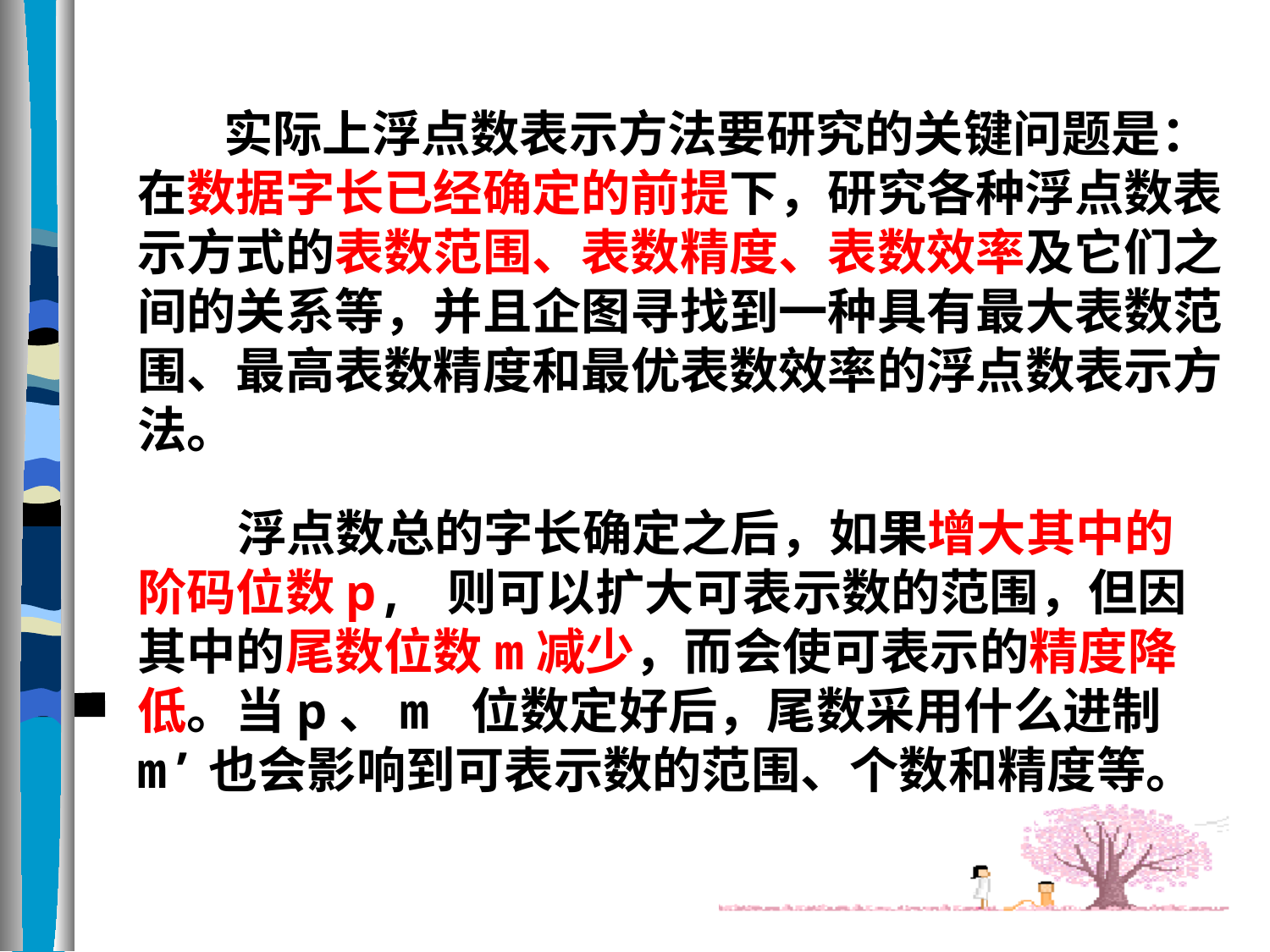

实际上浮点数表示方法要研究的关键问题是：在数据字长已经确定的前提下，研究各种浮点数表示方式的表数范围、表数精度、表数效率及它们之间的关系等，并且企图寻找到一种具有最大表数范围、最高表数精度和最优表数效率的浮点数表示方法。
        浮点数总的字长确定之后，如果增大其中的阶码位数p, 则可以扩大可表示数的范围，但因其中的尾数位数m减少，而会使可表示的精度降低。当p、m 位数定好后，尾数采用什么进制m’也会影响到可表示数的范围、个数和精度等。